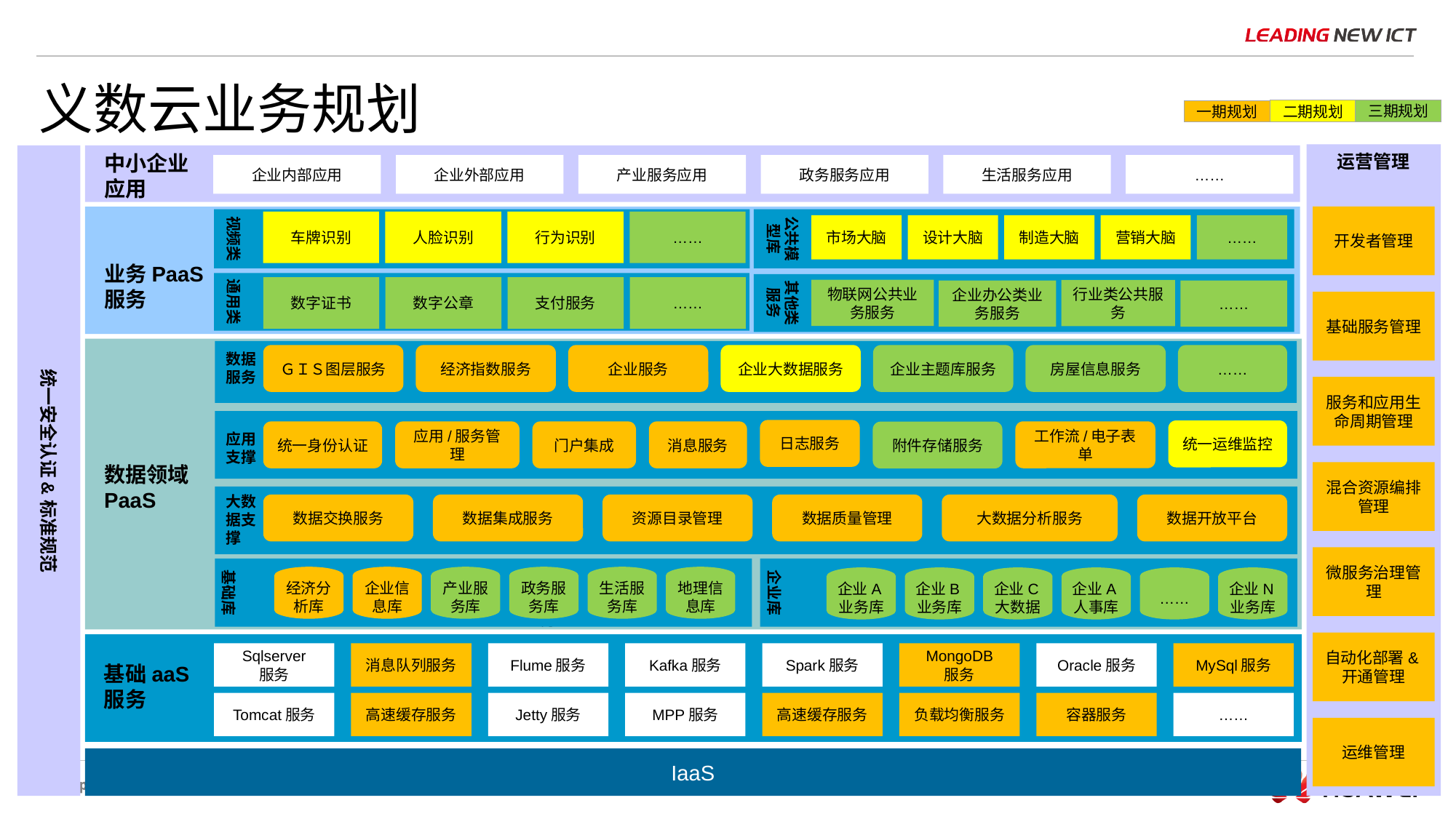

# 义数云业务规划
三期规划
二期规划
一期规划
中小企业应用
运营管理
统一安全认证&标准规范

企业内部应用
企业外部应用
产业服务应用
政务服务应用
生活服务应用
……
开发者管理

视频类
公共模型库
车牌识别
人脸识别
行为识别
……
市场大脑
设计大脑
制造大脑
营销大脑
……
业务PaaS
服务
通用类
其他类服务
数字证书
数字公章
支付服务
……
物联网公共业务服务
行业类公共服务
企业办公类业务服务
……
基础服务管理

数据
服务
ＧＩＳ图层服务
经济指数服务
企业服务
企业大数据服务
企业主题库服务
房屋信息服务
……
服务和应用生命周期管理

日志服务
统一运维监控
工作流/电子表单
统一身份认证
应用/服务管理
门户集成
消息服务
附件存储服务
应用
支撑
数据领域
PaaS
混合资源编排管理

大数
据支
撑
核心基础库
数据交换服务
数据集成服务
资源目录管理
数据质量管理
大数据分析服务
数据开放平台
微服务治理管理
基础库
企业库
经济分析库
企业信息库
产业服务库
政务服务库
生活服务库
地理信息库
企业A业务库
企业B业务库
企业C大数据
企业A人事库
……
企业N业务库
FI服务
Redis服务
Jetty服务
RabbitMQ/ActiveMQ服务
容器服务
其他服务
华为数据共享交换云平台
自动化部署&开通管理

Sqlserver
服务
消息队列服务
Flume服务
Kafka服务
Spark服务
MongoDB
服务
Oracle服务
MySql服务
基础aaS
服务
Tomcat服务
高速缓存服务
Jetty服务
MPP服务
高速缓存服务
负载均衡服务
容器服务
……
运维管理
IaaS